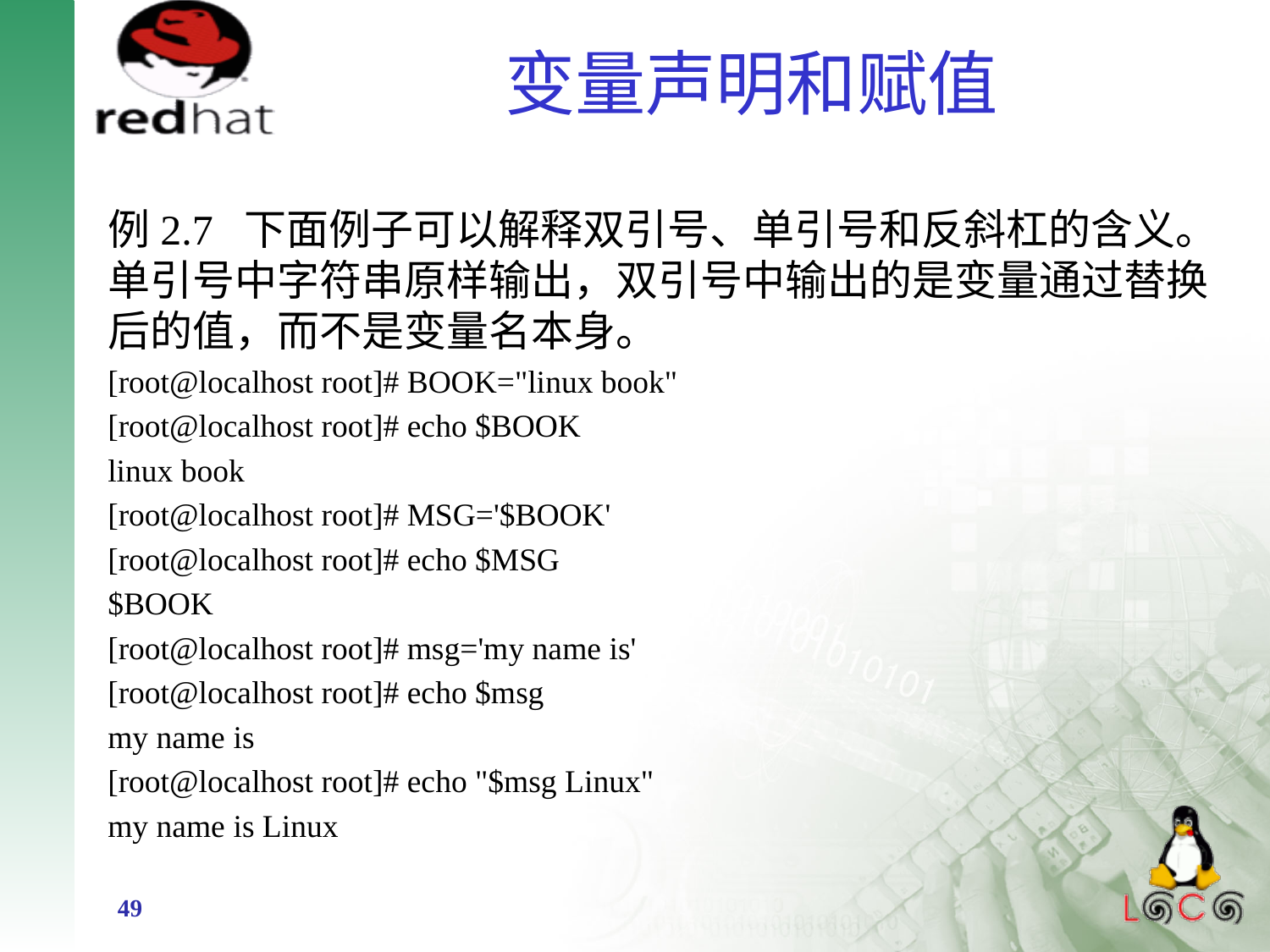

# 变量声明和赋值
例2.7  下面例子可以解释双引号、单引号和反斜杠的含义。单引号中字符串原样输出，双引号中输出的是变量通过替换后的值，而不是变量名本身。
[root@localhost root]# BOOK="linux book"
[root@localhost root]# echo $BOOK
linux book
[root@localhost root]# MSG='$BOOK'
[root@localhost root]# echo $MSG
$BOOK
[root@localhost root]# msg='my name is'
[root@localhost root]# echo $msg
my name is
[root@localhost root]# echo "$msg Linux"
my name is Linux
49